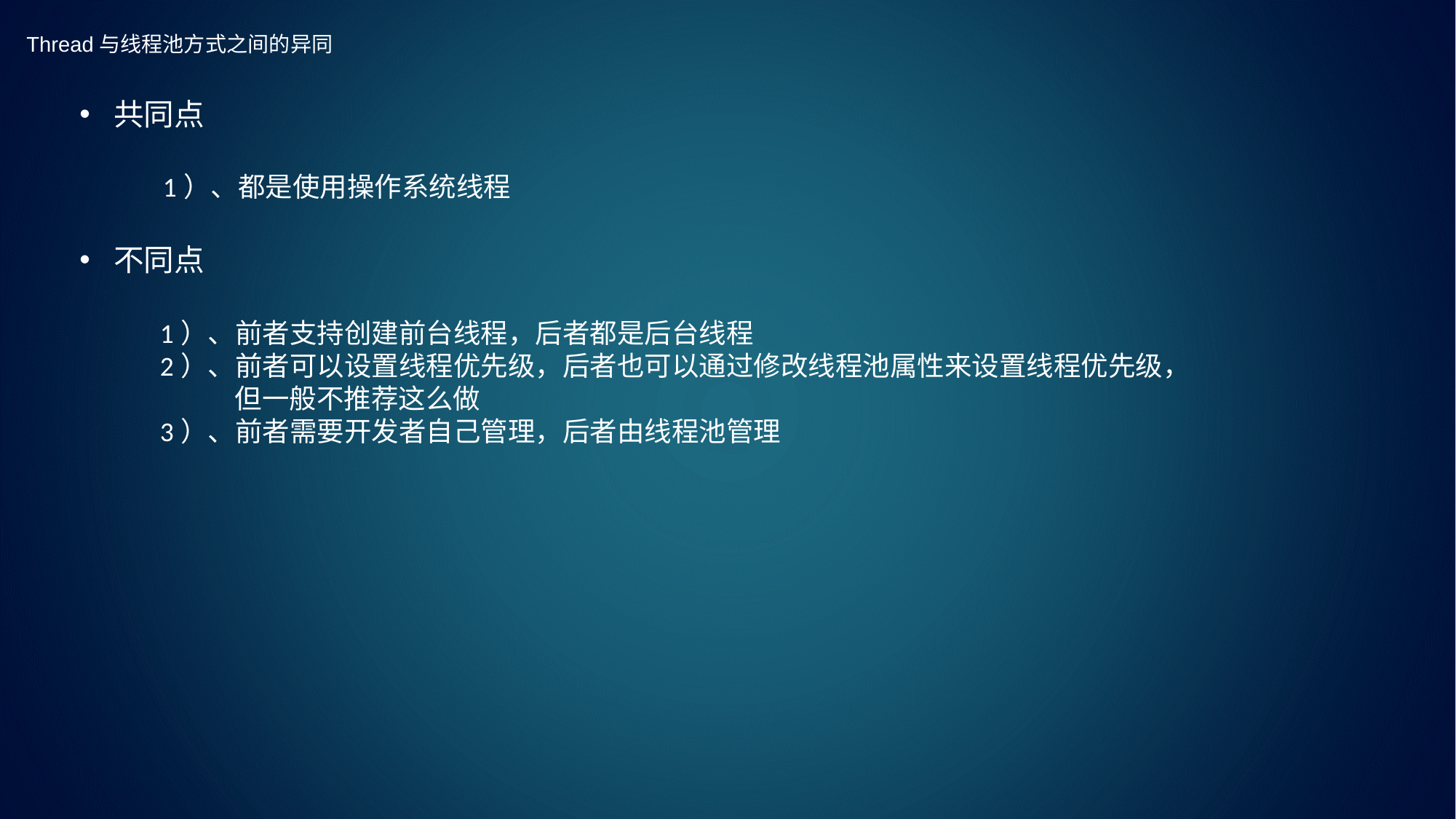

# Thread与线程池方式之间的异同
共同点
1）、都是使用操作系统线程
不同点
1）、前者支持创建前台线程，后者都是后台线程
2）、前者可以设置线程优先级，后者也可以通过修改线程池属性来设置线程优先级，
           但一般不推荐这么做
3）、前者需要开发者自己管理，后者由线程池管理